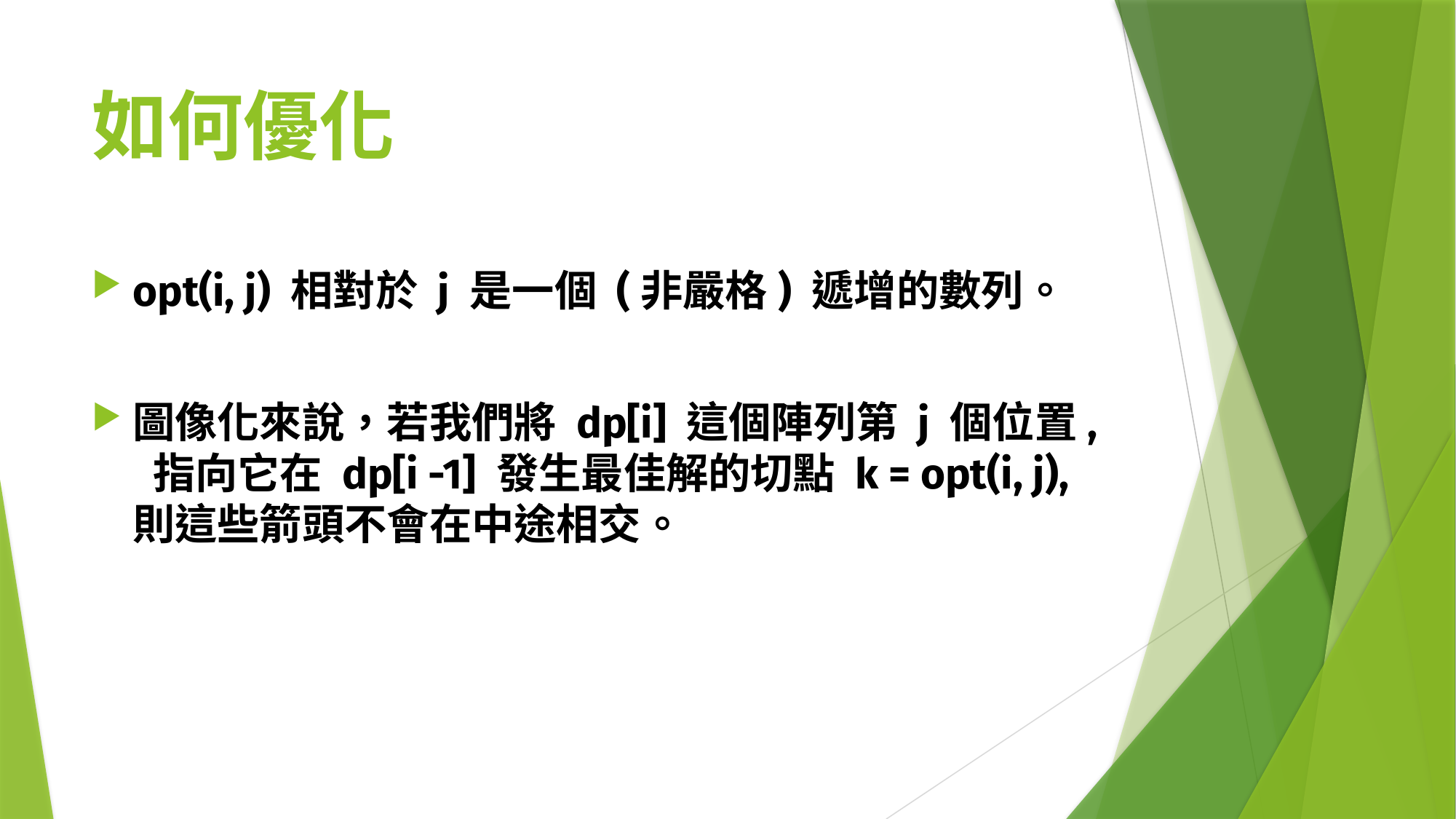

# 如何優化
opt(i, j) 相對於 j 是一個 (非嚴格) 遞增的數列。

圖像化來說，若我們將 dp[i] 這個陣列第 j 個位置, 指向它在 dp[i -1] 發生最佳解的切點 k = opt(i, j), 則這些箭頭不會在中途相交。